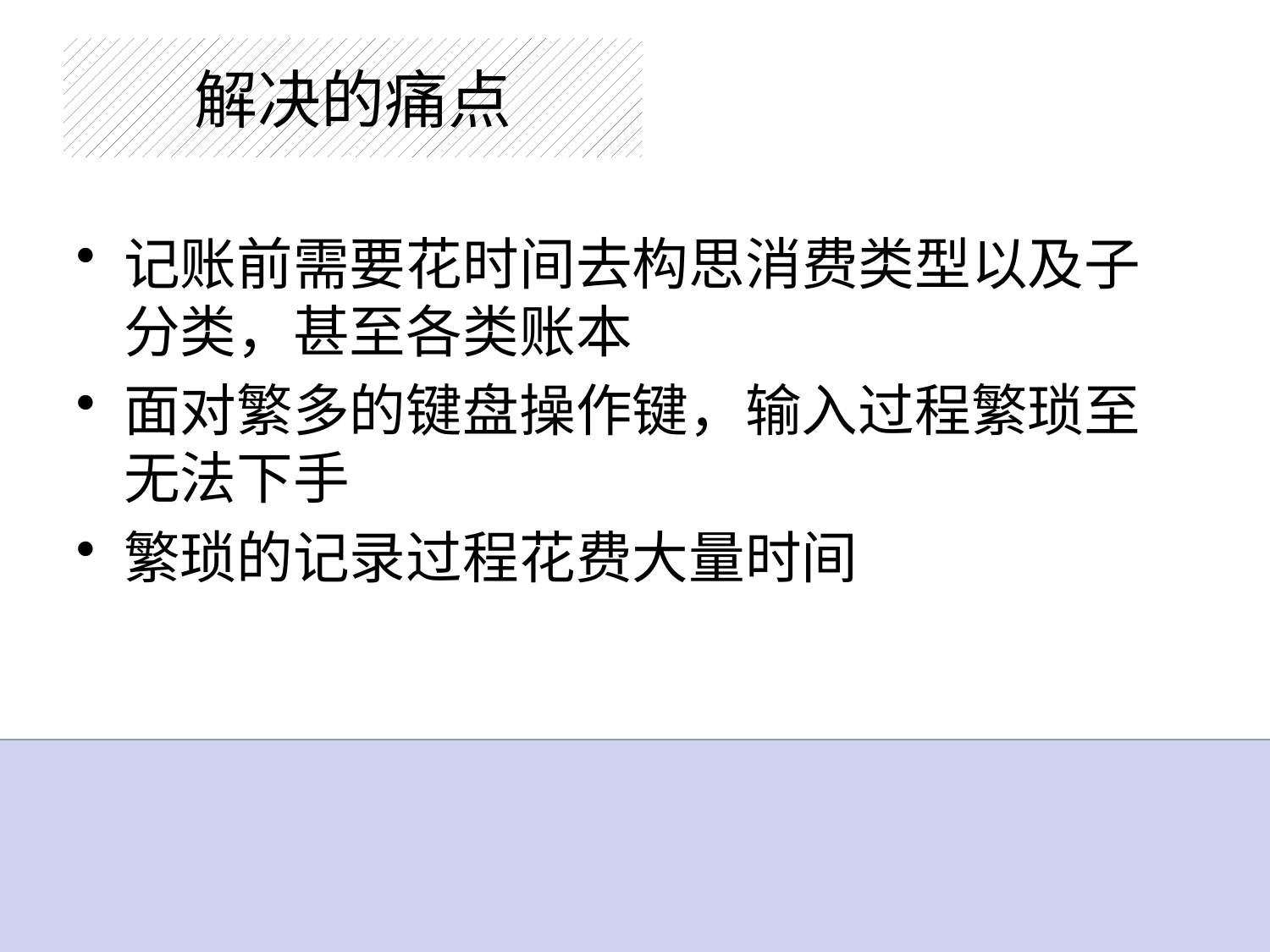

# 解决的痛点
记账前需要花时间去构思消费类型以及子分类，甚至各类账本
面对繁多的键盘操作键，输入过程繁琐至无法下手
繁琐的记录过程花费大量时间